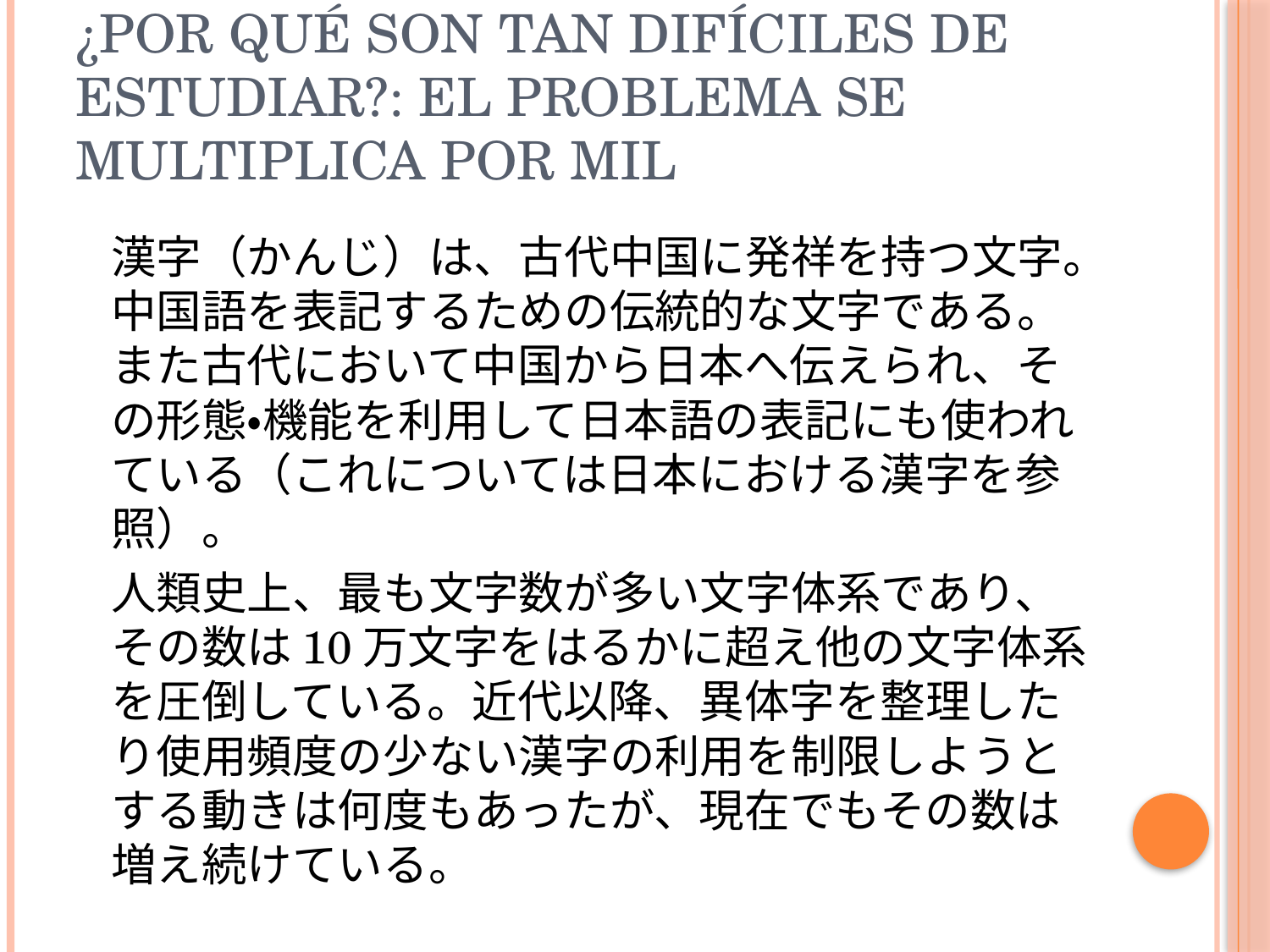

# ¿por qué son tan difíciles de estudiar?: El problema se multiplica por mil
	漢字（かんじ）は、古代中国に発祥を持つ文字。中国語を表記するための伝統的な文字である。また古代において中国から日本へ伝えられ、その形態・機能を利用して日本語の表記にも使われている（これについては日本における漢字を参照）。
	人類史上、最も文字数が多い文字体系であり、その数は10万文字をはるかに超え他の文字体系を圧倒している。近代以降、異体字を整理したり使用頻度の少ない漢字の利用を制限しようとする動きは何度もあったが、現在でもその数は増え続けている。